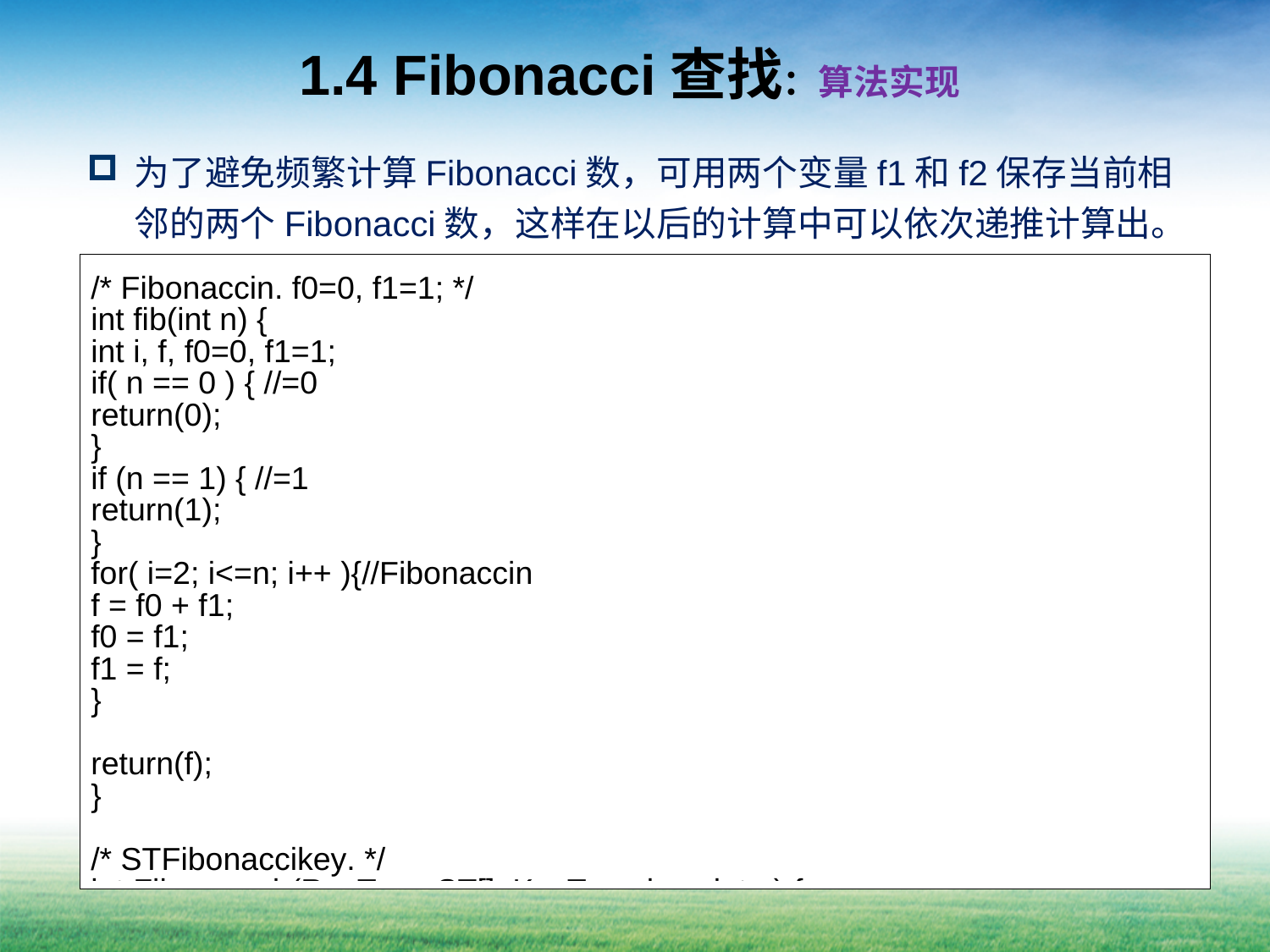

# 1.4 Fibonacci查找：算法实现
为了避免频繁计算Fibonacci数，可用两个变量f1和f2保存当前相邻的两个Fibonacci数，这样在以后的计算中可以依次递推计算出。